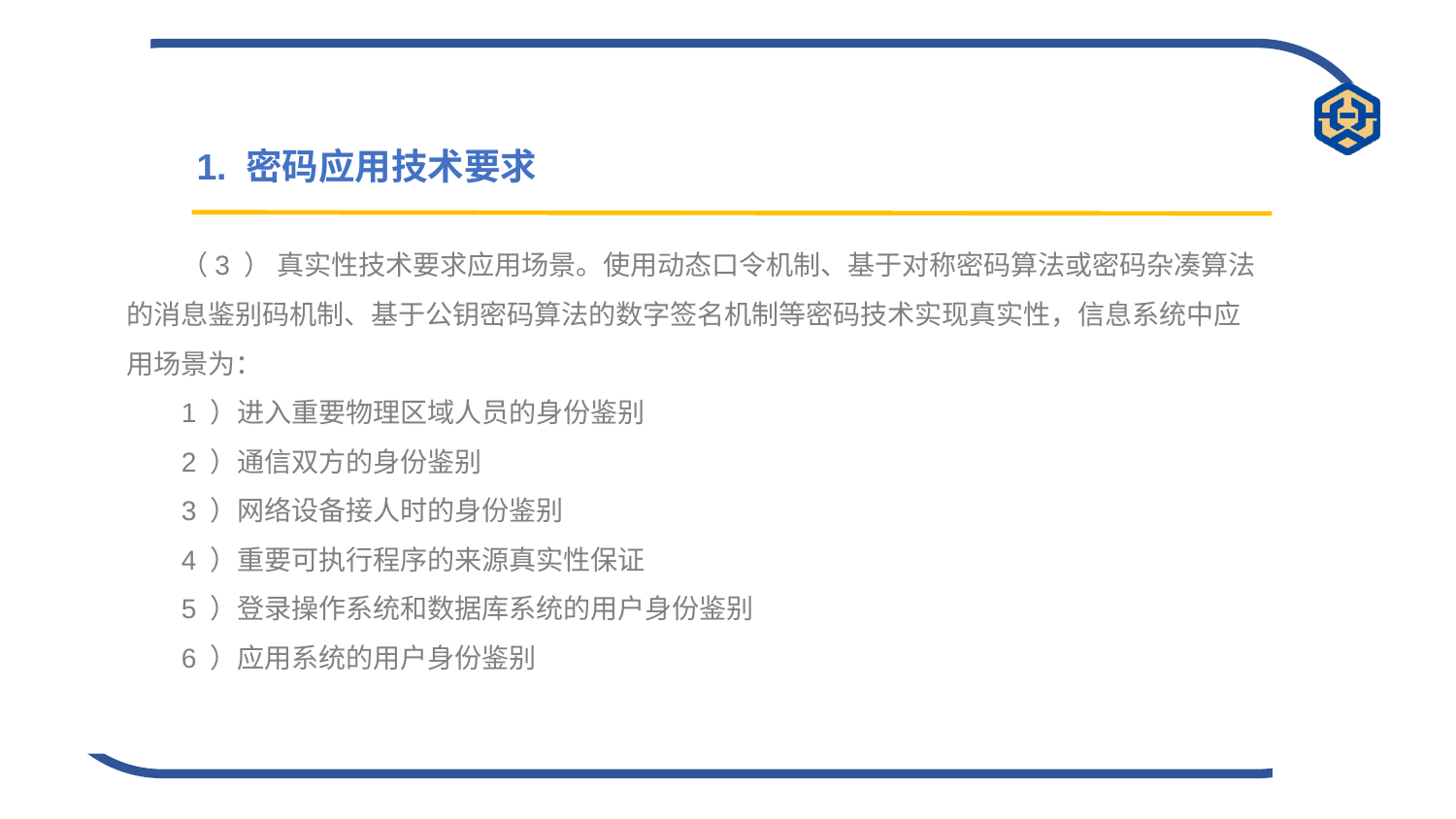

1. 密码应用技术要求
（3 ） 真实性技术要求应用场景。使用动态口令机制、基于对称密码算法或密码杂凑算法的消息鉴别码机制、基于公钥密码算法的数字签名机制等密码技术实现真实性，信息系统中应用场景为：
1 ）进入重要物理区域人员的身份鉴别
2 ）通信双方的身份鉴别
3 ）网络设备接人时的身份鉴别
4 ）重要可执行程序的来源真实性保证
5 ）登录操作系统和数据库系统的用户身份鉴别
6 ）应用系统的用户身份鉴别